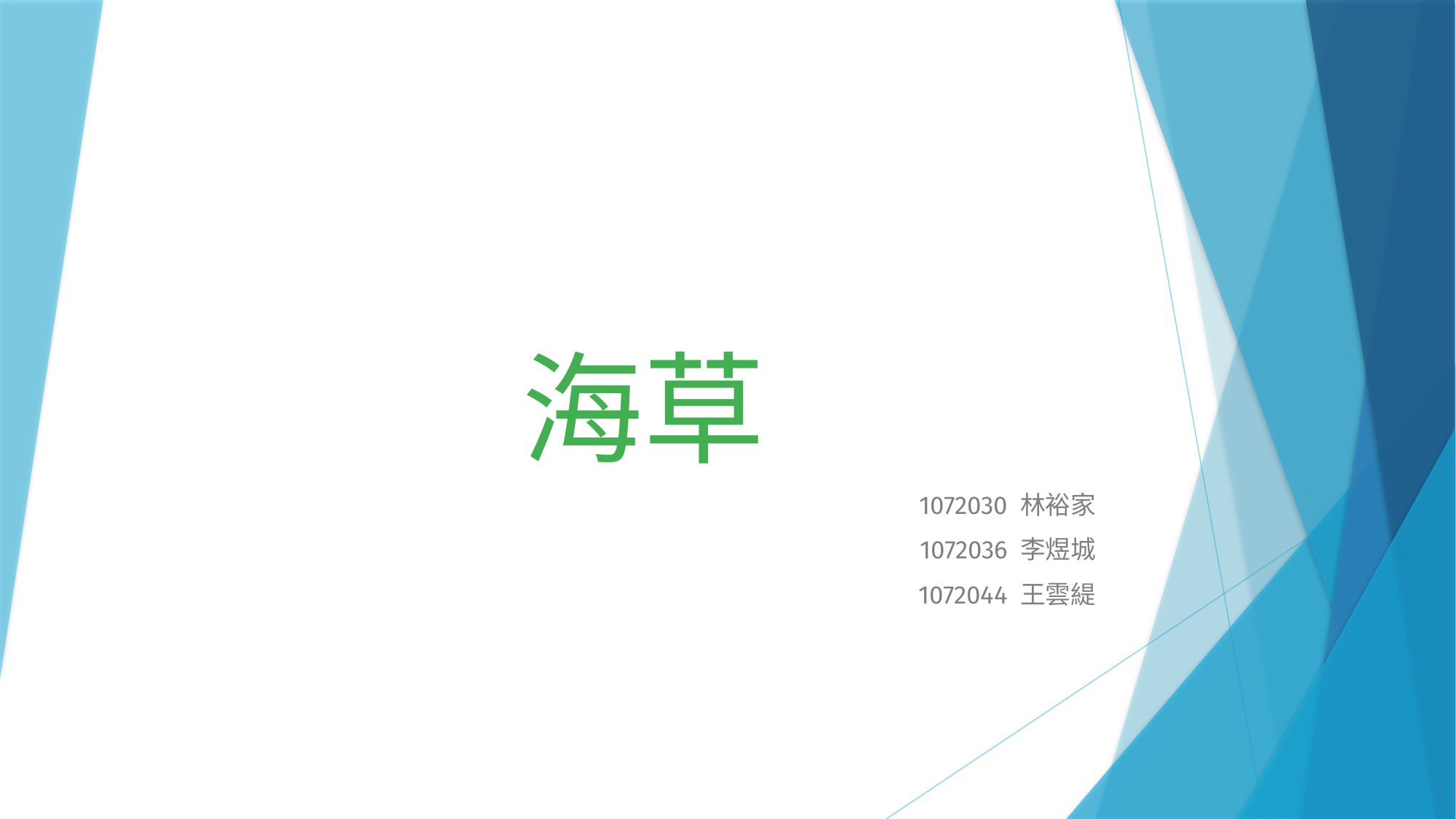

# 海草
1072030 林裕家
1072036 李煜城
1072044 王雲緹